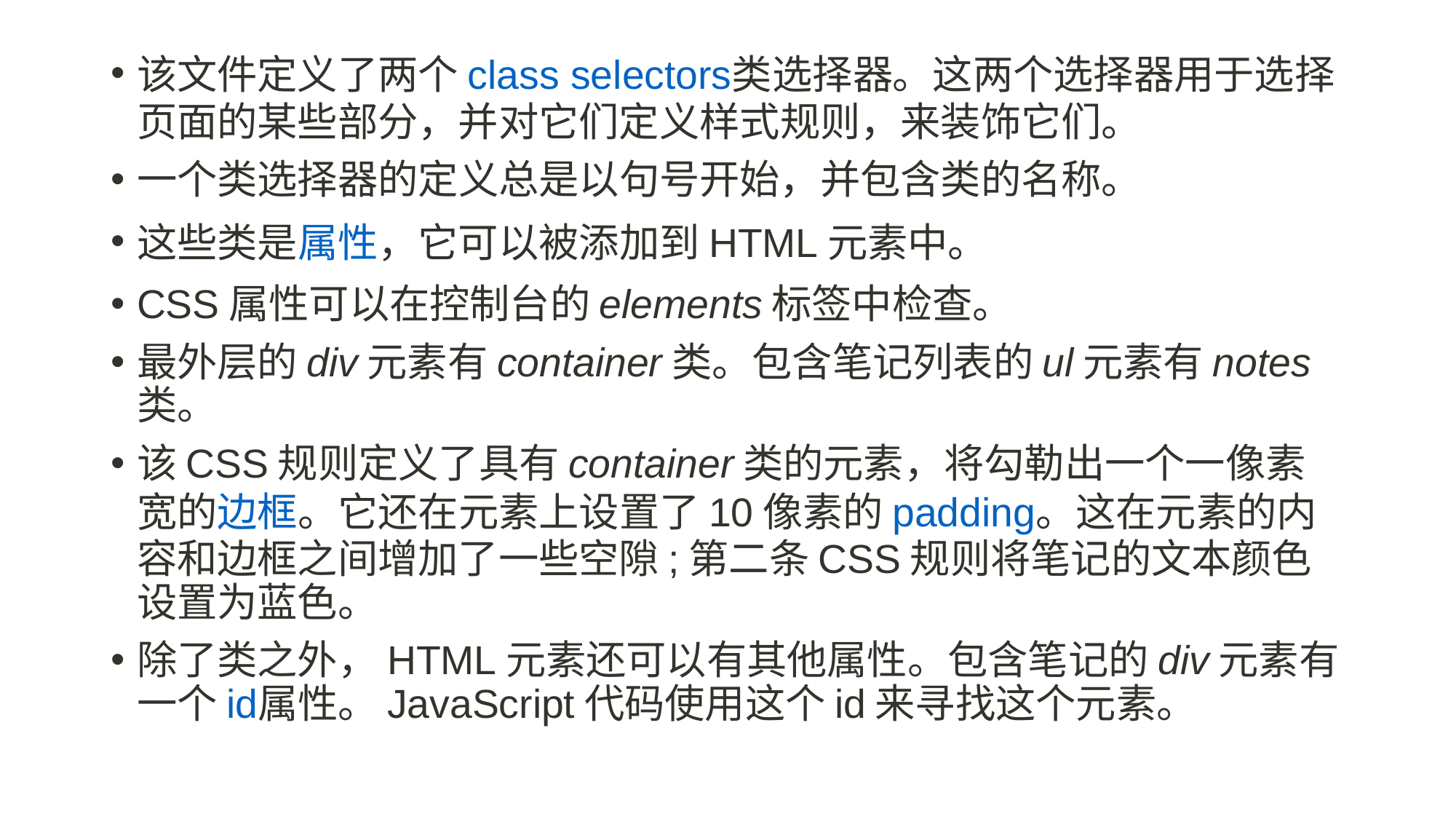

#
该文件定义了两个class selectors类选择器。这两个选择器用于选择页面的某些部分，并对它们定义样式规则，来装饰它们。
一个类选择器的定义总是以句号开始，并包含类的名称。
这些类是属性，它可以被添加到HTML元素中。
CSS属性可以在控制台的elements标签中检查。
最外层的div元素有container类。包含笔记列表的ul元素有notes类。
该CSS规则定义了具有container类的元素，将勾勒出一个一像素宽的边框。它还在元素上设置了10像素的padding。这在元素的内容和边框之间增加了一些空隙;第二条CSS规则将笔记的文本颜色设置为蓝色。
除了类之外，HTML元素还可以有其他属性。包含笔记的div元素有一个id属性。JavaScript代码使用这个id来寻找这个元素。